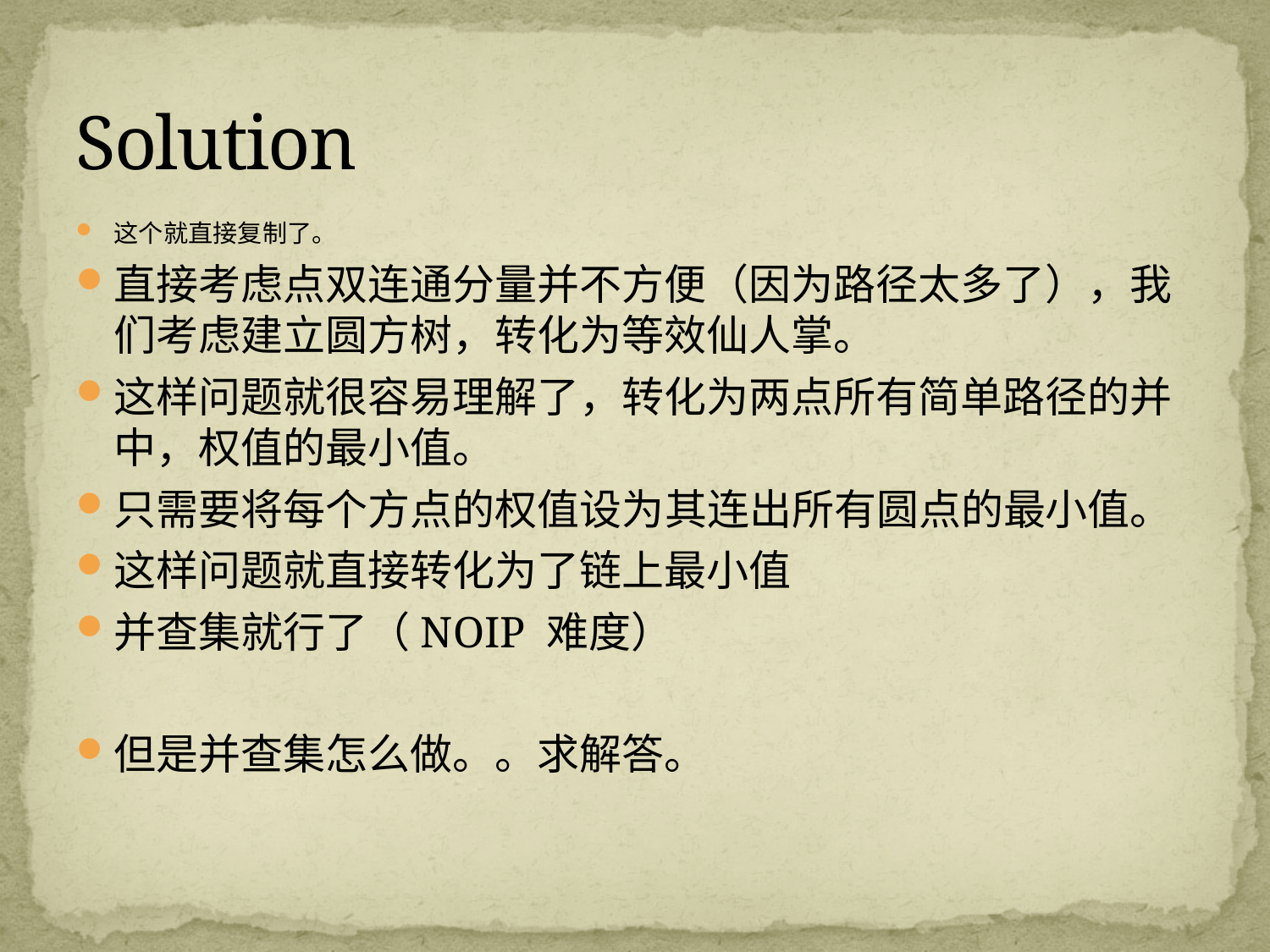

# Solution
这个就直接复制了。
直接考虑点双连通分量并不方便（因为路径太多了），我们考虑建立圆方树，转化为等效仙人掌。
这样问题就很容易理解了，转化为两点所有简单路径的并中，权值的最小值。
只需要将每个方点的权值设为其连出所有圆点的最小值。
这样问题就直接转化为了链上最小值
并查集就行了（NOIP 难度）

但是并查集怎么做。。求解答。